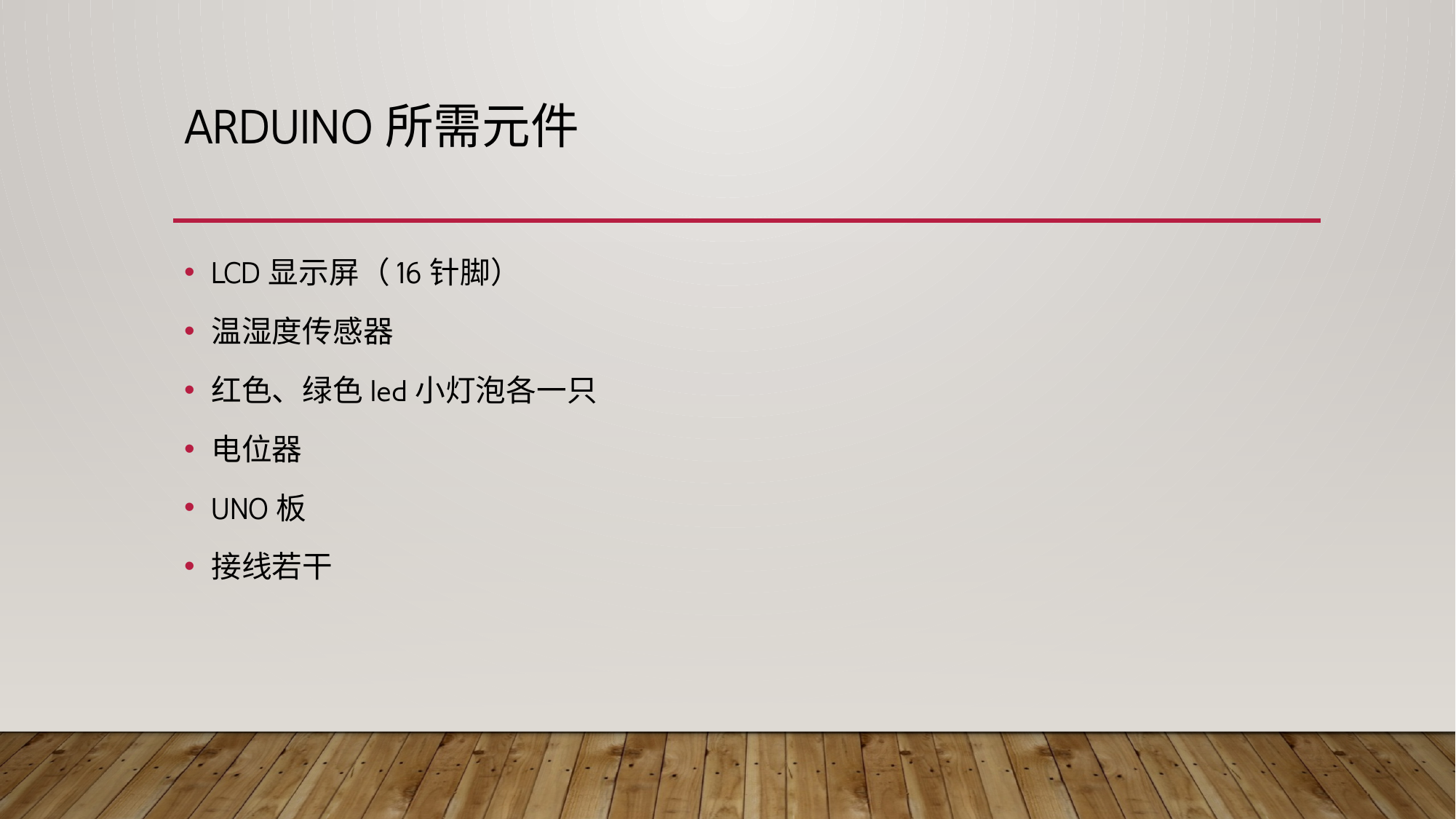

# Arduino所需元件
LCD显示屏（16针脚）
温湿度传感器
红色、绿色led小灯泡各一只
电位器
UNO板
接线若干